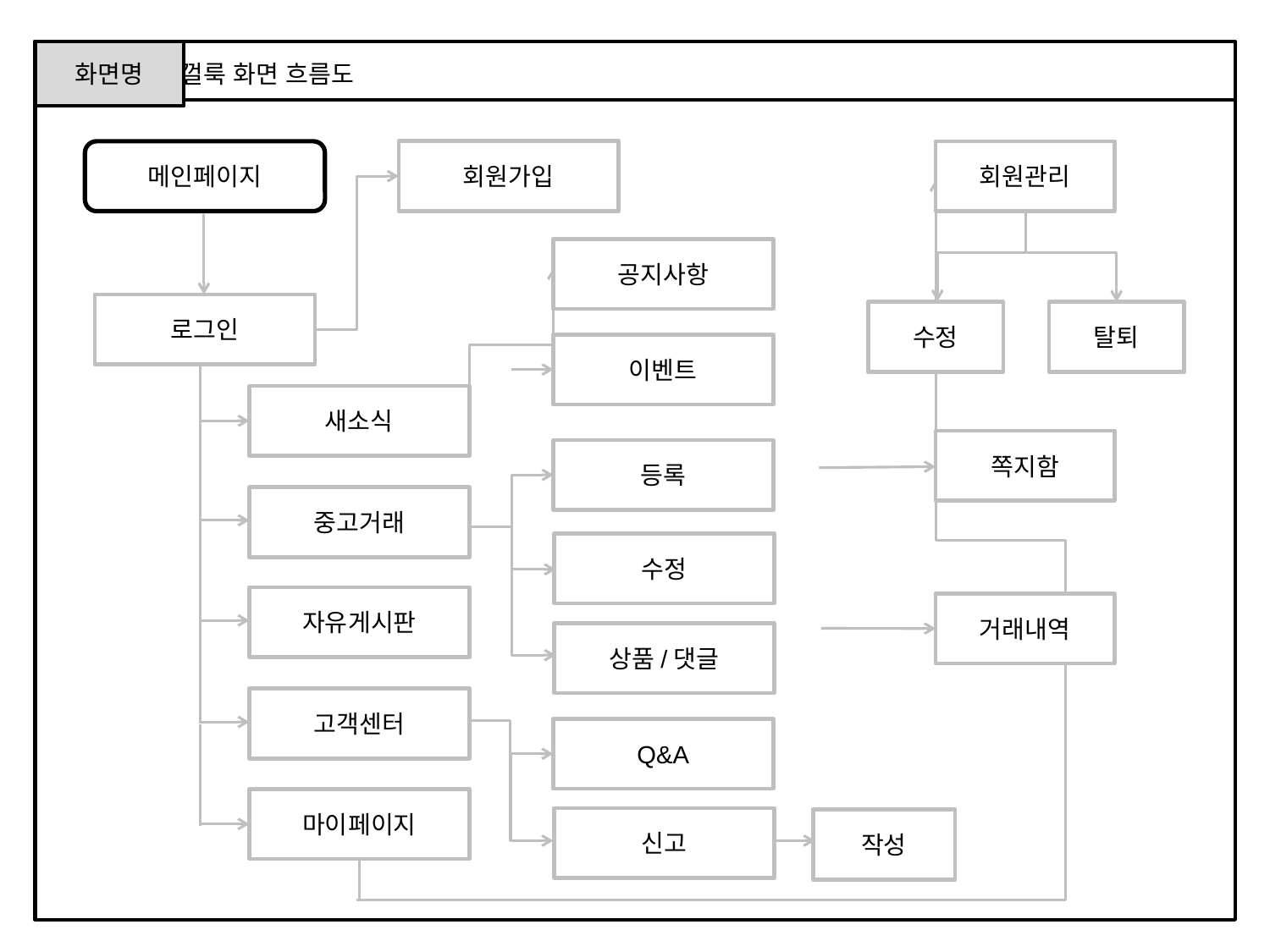

떼껄룩 화면 흐름도
화면명

회원가입
메인페이지
회원관리
공지사항
로그인
수정
탈퇴
이벤트
새소식
쪽지함
등록
중고거래
수정
자유게시판
거래내역
상품/댓글
고객센터
Q&A
마이페이지
신고
작성